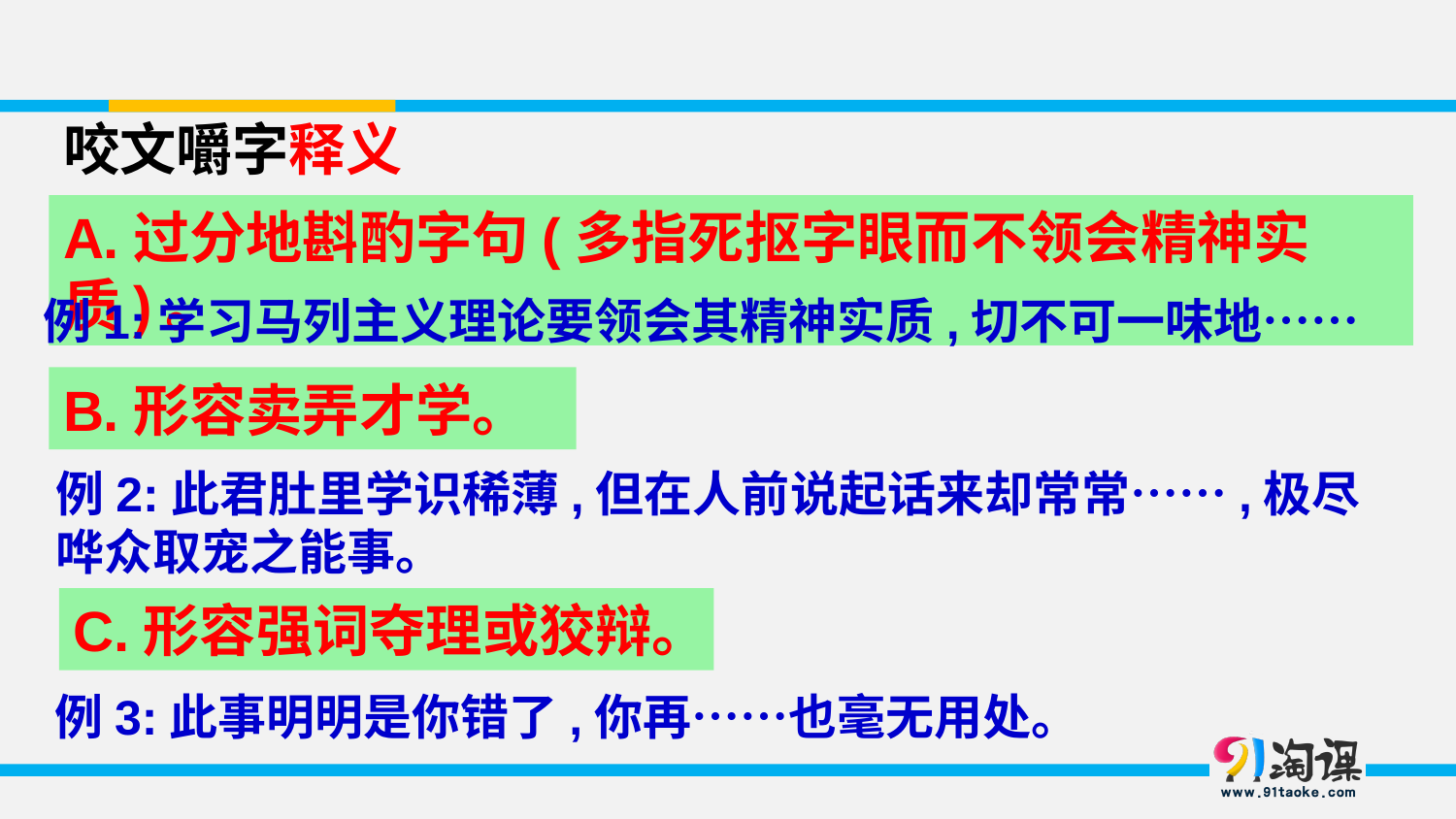

咬文嚼字释义
A.过分地斟酌字句(多指死抠字眼而不领会精神实质)。
例1:学习马列主义理论要领会其精神实质,切不可一味地……
B.形容卖弄才学。
例2:此君肚里学识稀薄,但在人前说起话来却常常……,极尽哗众取宠之能事。
C.形容强词夺理或狡辩。
例3:此事明明是你错了,你再……也毫无用处。